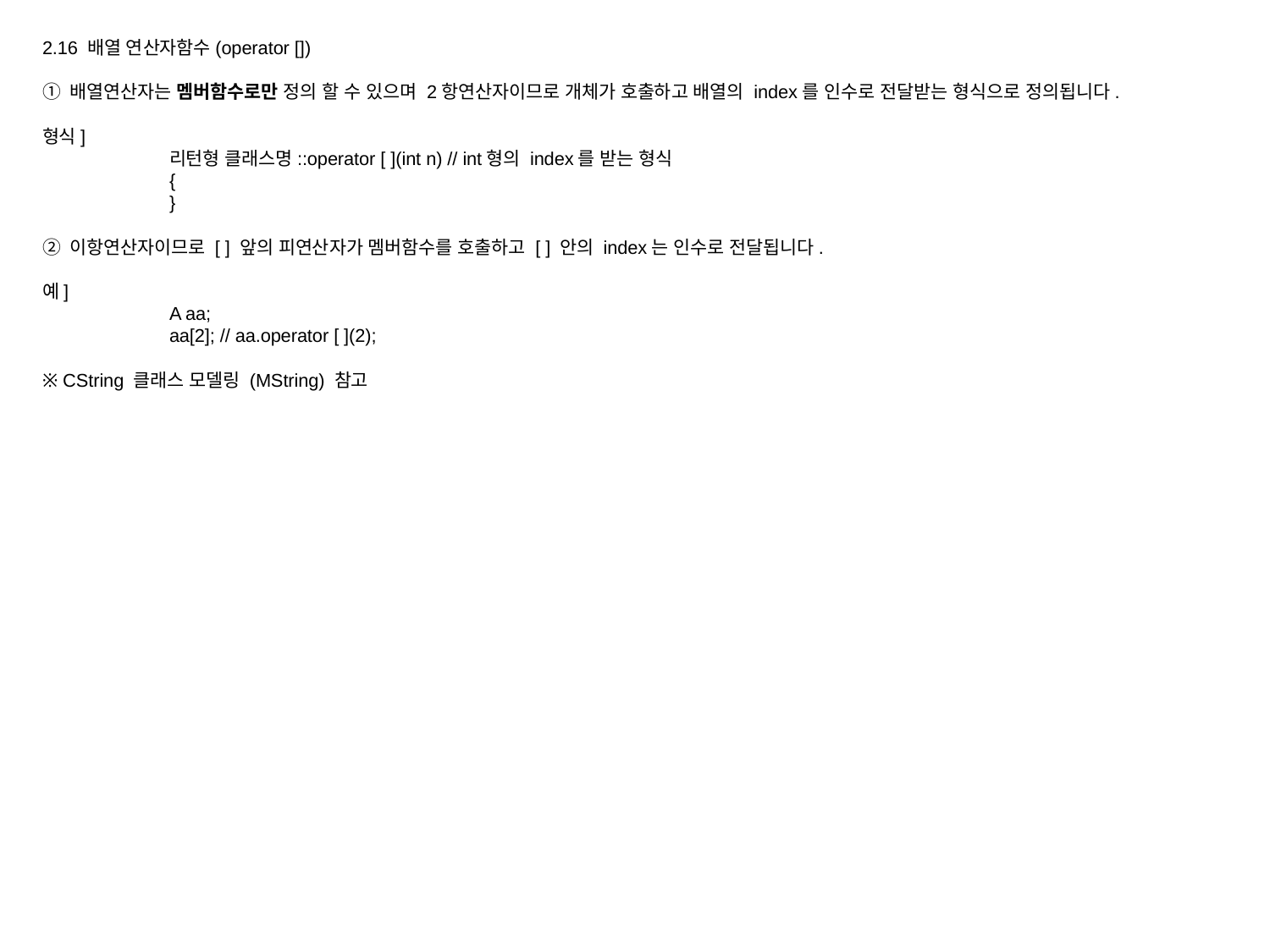

2.16 배열 연산자함수(operator [])

① 배열연산자는 멤버함수로만 정의 할 수 있으며 2항연산자이므로 개체가 호출하고 배열의 index를 인수로 전달받는 형식으로 정의됩니다.

형식]
	리턴형 클래스명::operator [ ](int n) // int형의 index를 받는 형식
	{
	}

② 이항연산자이므로 [ ] 앞의 피연산자가 멤버함수를 호출하고 [ ] 안의 index는 인수로 전달됩니다.

예]
	A aa;
	aa[2]; // aa.operator [ ](2);

※ CString 클래스 모델링 (MString) 참고